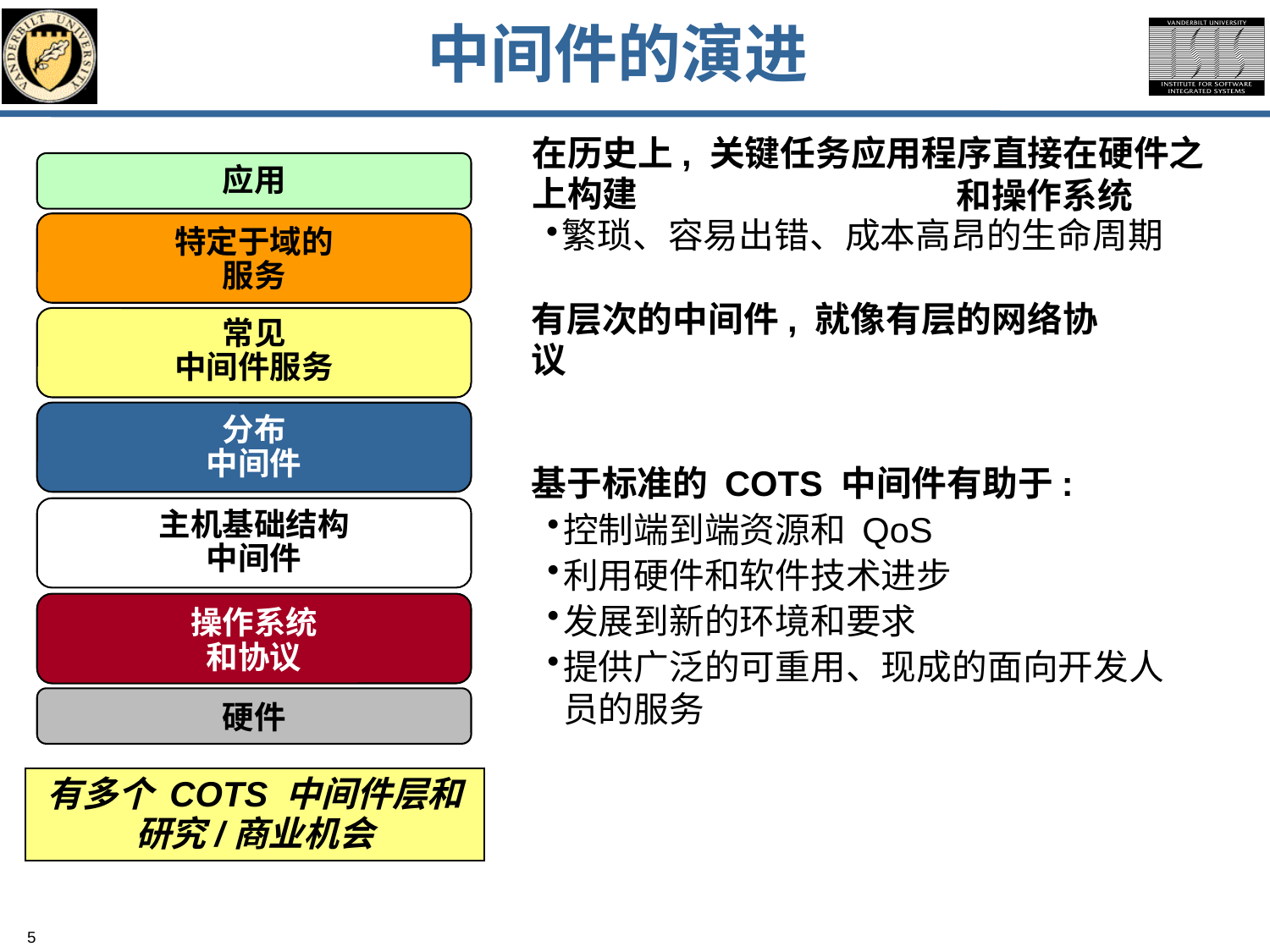

# 中间件的演进
在历史上, 关键任务应用程序直接在硬件之上构建

应用
和操作系统

操作系统
和协议
繁琐、容易出错、成本高昂的生命周期

特定于域的
服务

常见
中间件服务

分布
中间件

主机基础结构
中间件
有层次的中间件, 就像有层的网络协议
基于标准的 COTS 中间件有助于:
控制端到端资源和 QoS
利用硬件和软件技术进步
发展到新的环境和要求
提供广泛的可重用、现成的面向开发人员的服务

硬件
有多个 COTS 中间件层和研究/商业机会
5